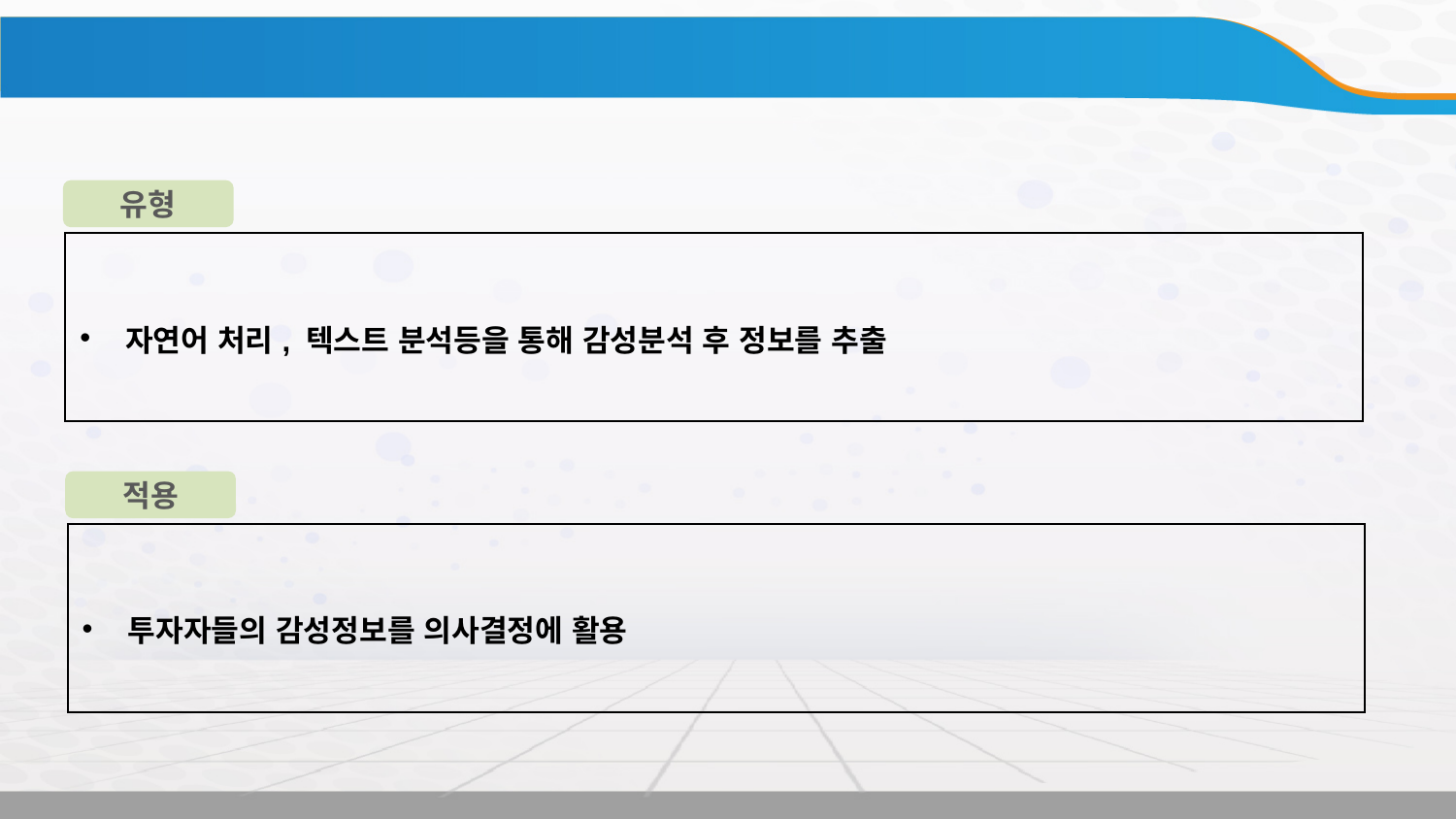

2-3. 정서분석
유형
| 자연어 처리, 텍스트 분석등을 통해 감성분석 후 정보를 추출 |
| --- |
적용
| 투자자들의 감성정보를 의사결정에 활용 |
| --- |